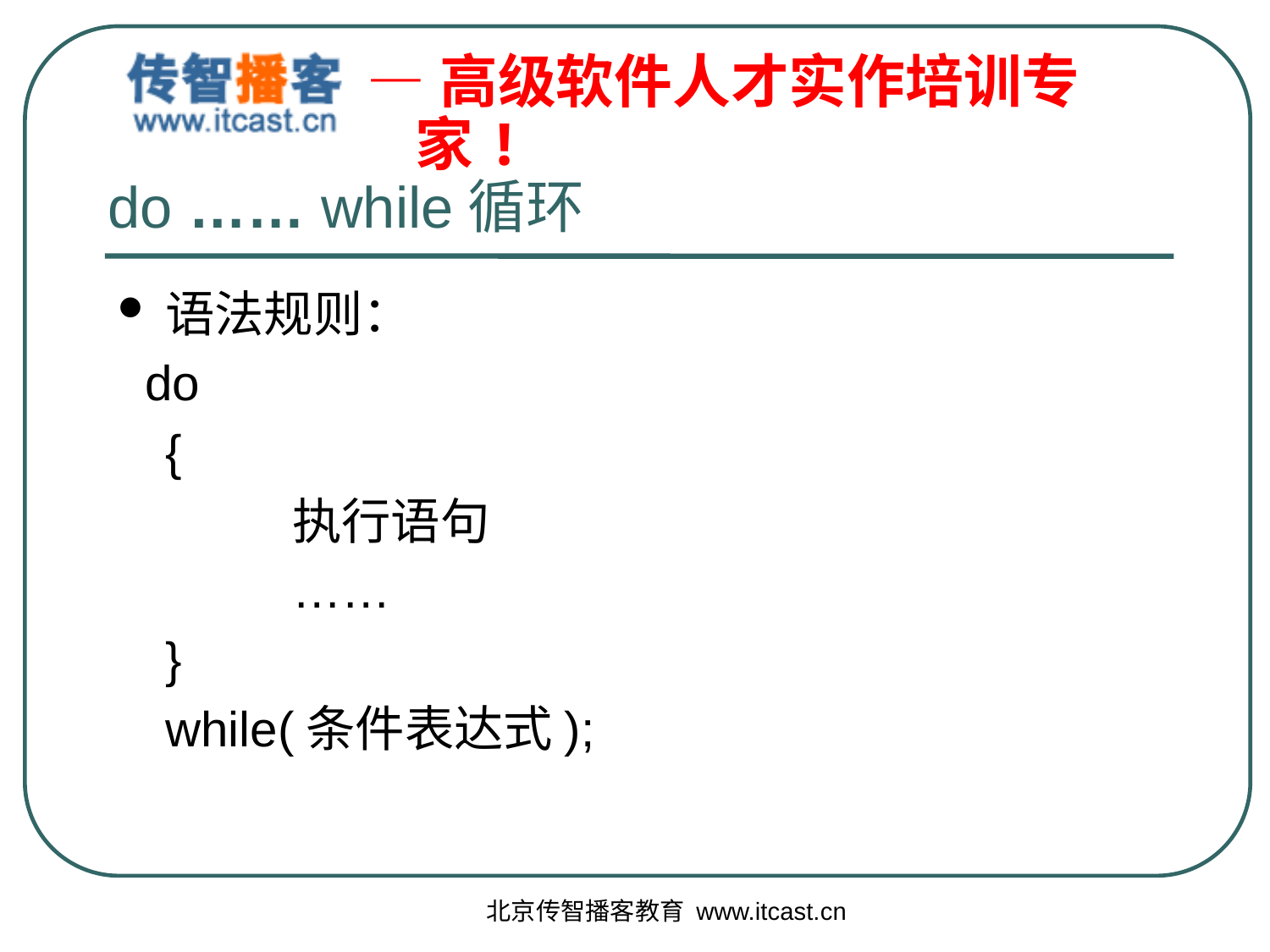

# do …… while循环
语法规则：
  do
	{
		执行语句
		……
	}
	while(条件表达式);
北京传智播客教育 www.itcast.cn